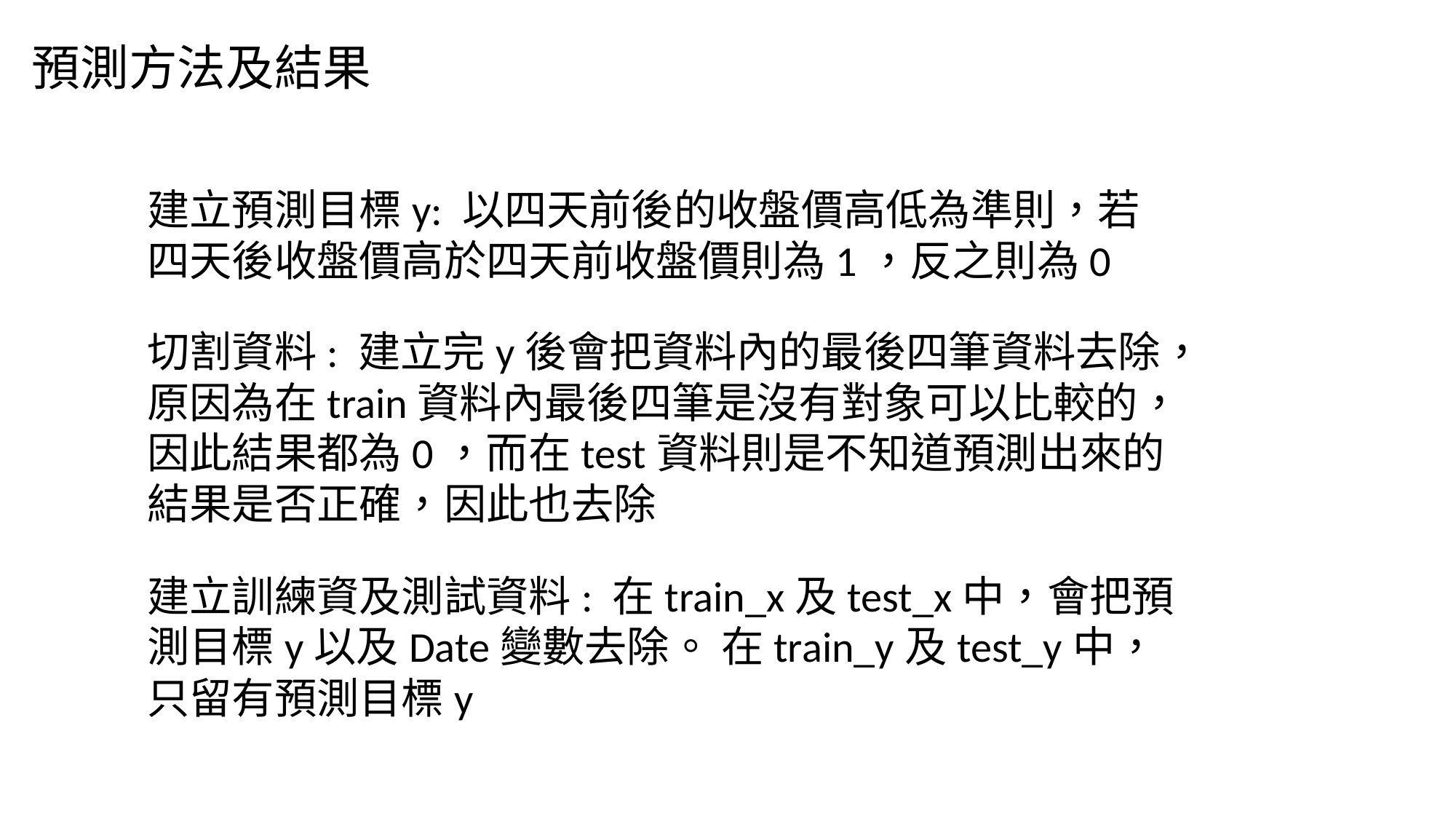

預測方法及結果
建立預測目標y: 以四天前後的收盤價高低為準則，若四天後收盤價高於四天前收盤價則為1，反之則為0
切割資料: 建立完y後會把資料內的最後四筆資料去除，原因為在train資料內最後四筆是沒有對象可以比較的，因此結果都為0，而在test資料則是不知道預測出來的結果是否正確，因此也去除
建立訓練資及測試資料: 在train_x及test_x中，會把預測目標y以及Date變數去除。 在train_y及test_y中，只留有預測目標y